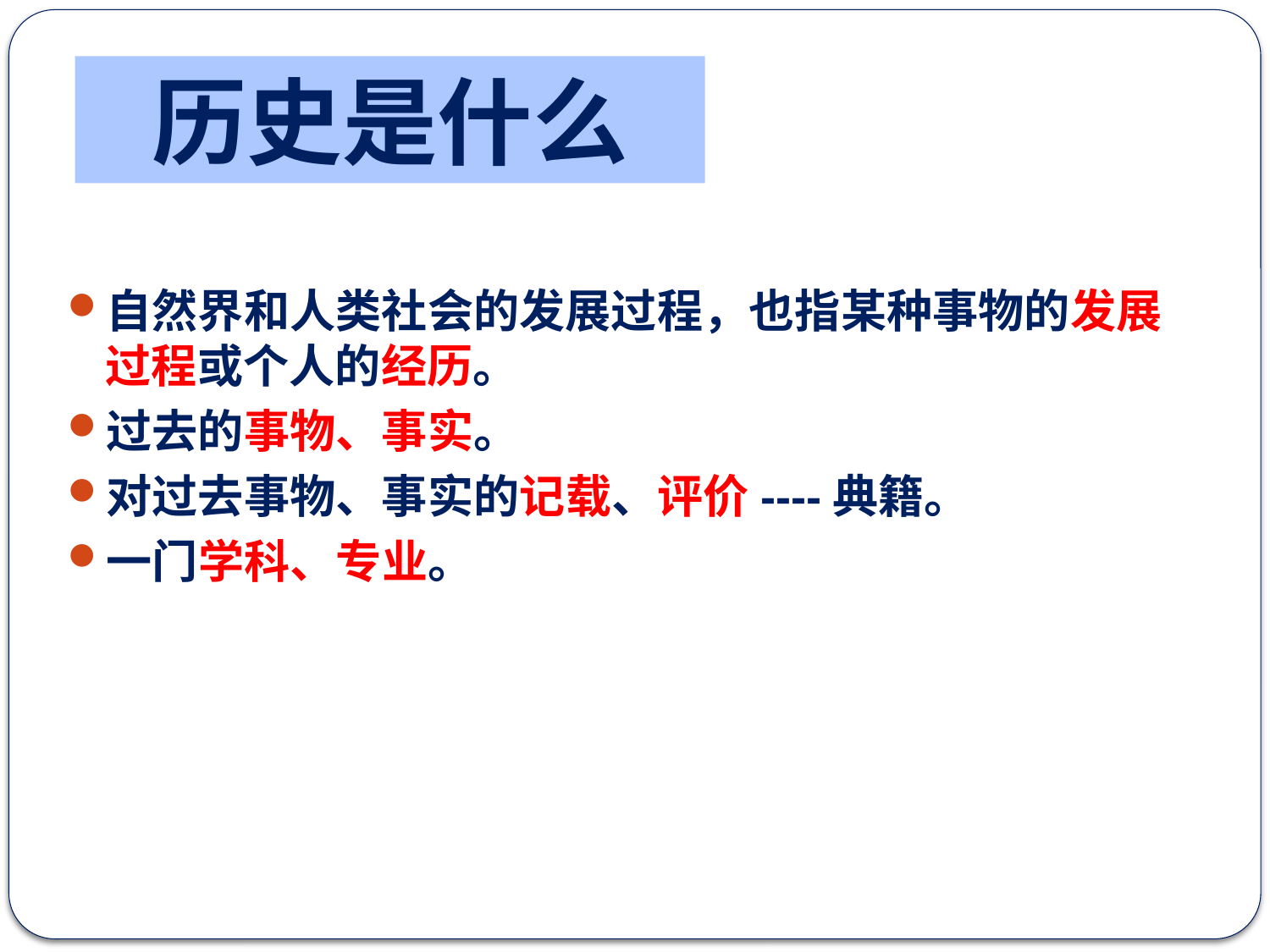

历史是什么
自然界和人类社会的发展过程，也指某种事物的发展过程或个人的经历。
过去的事物、事实。
对过去事物、事实的记载、评价----典籍。
一门学科、专业。